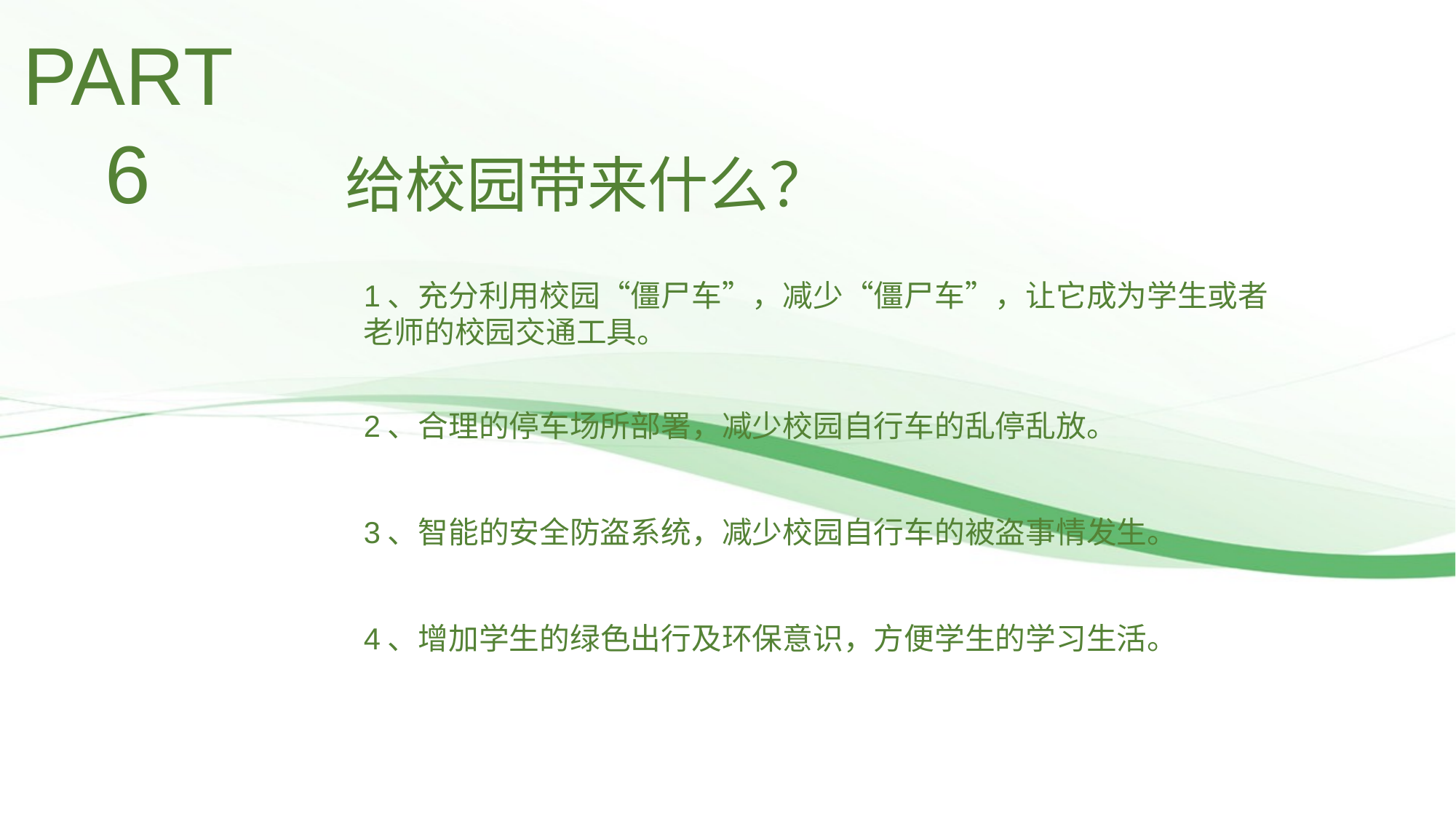

PART
6
给校园带来什么？
1、充分利用校园“僵尸车”，减少“僵尸车”，让它成为学生或者老师的校园交通工具。
2、合理的停车场所部署，减少校园自行车的乱停乱放。
3、智能的安全防盗系统，减少校园自行车的被盗事情发生。
4、增加学生的绿色出行及环保意识，方便学生的学习生活。